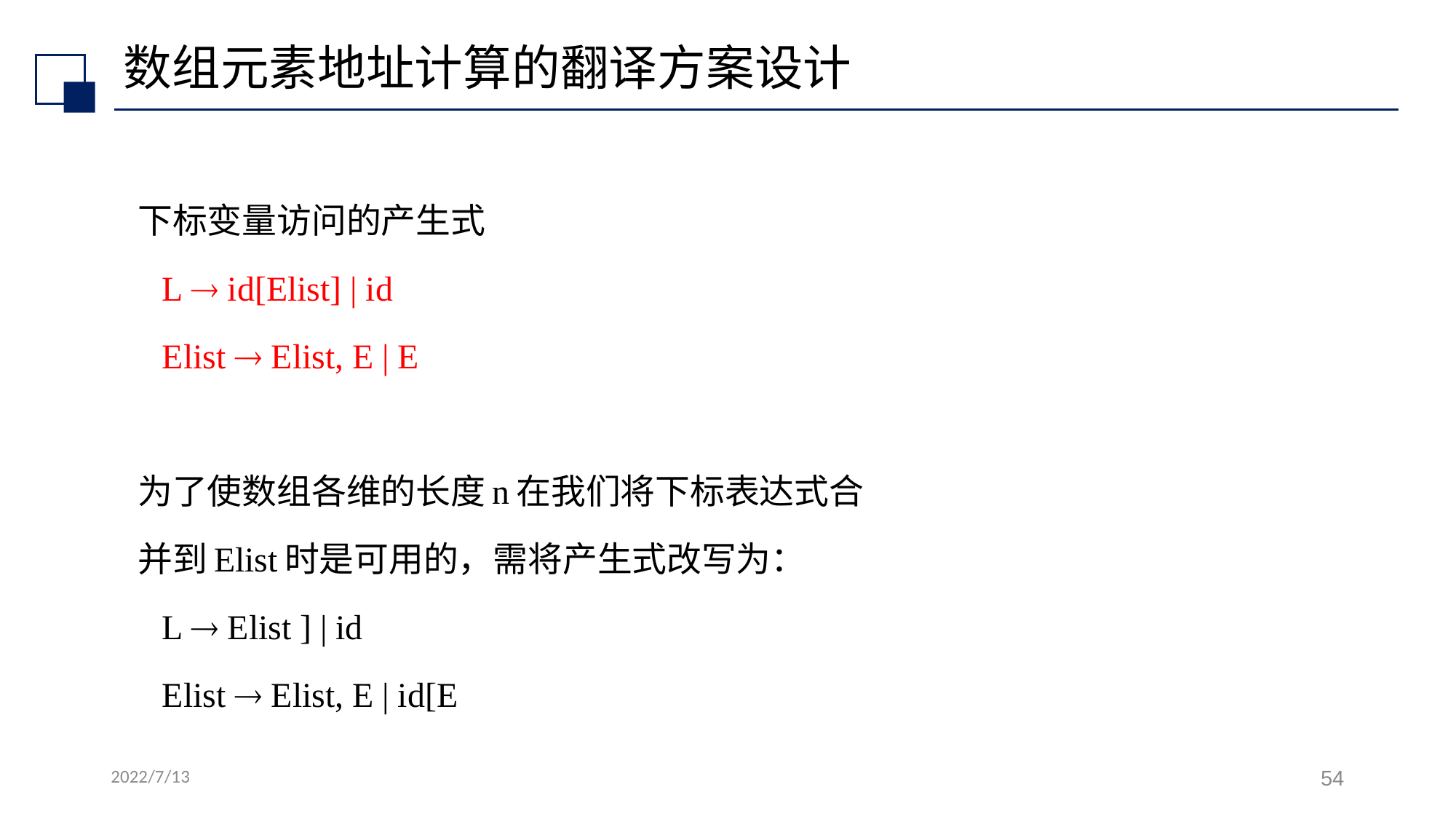

# 数组元素地址计算的翻译方案设计
下标变量访问的产生式
	L → id[Elist] | id
	Elist → Elist, E | E

为了使数组各维的长度n在我们将下标表达式合
并到Elist时是可用的，需将产生式改写为：
	L → Elist ] | id
	Elist → Elist, E | id[E
2022/7/13
54